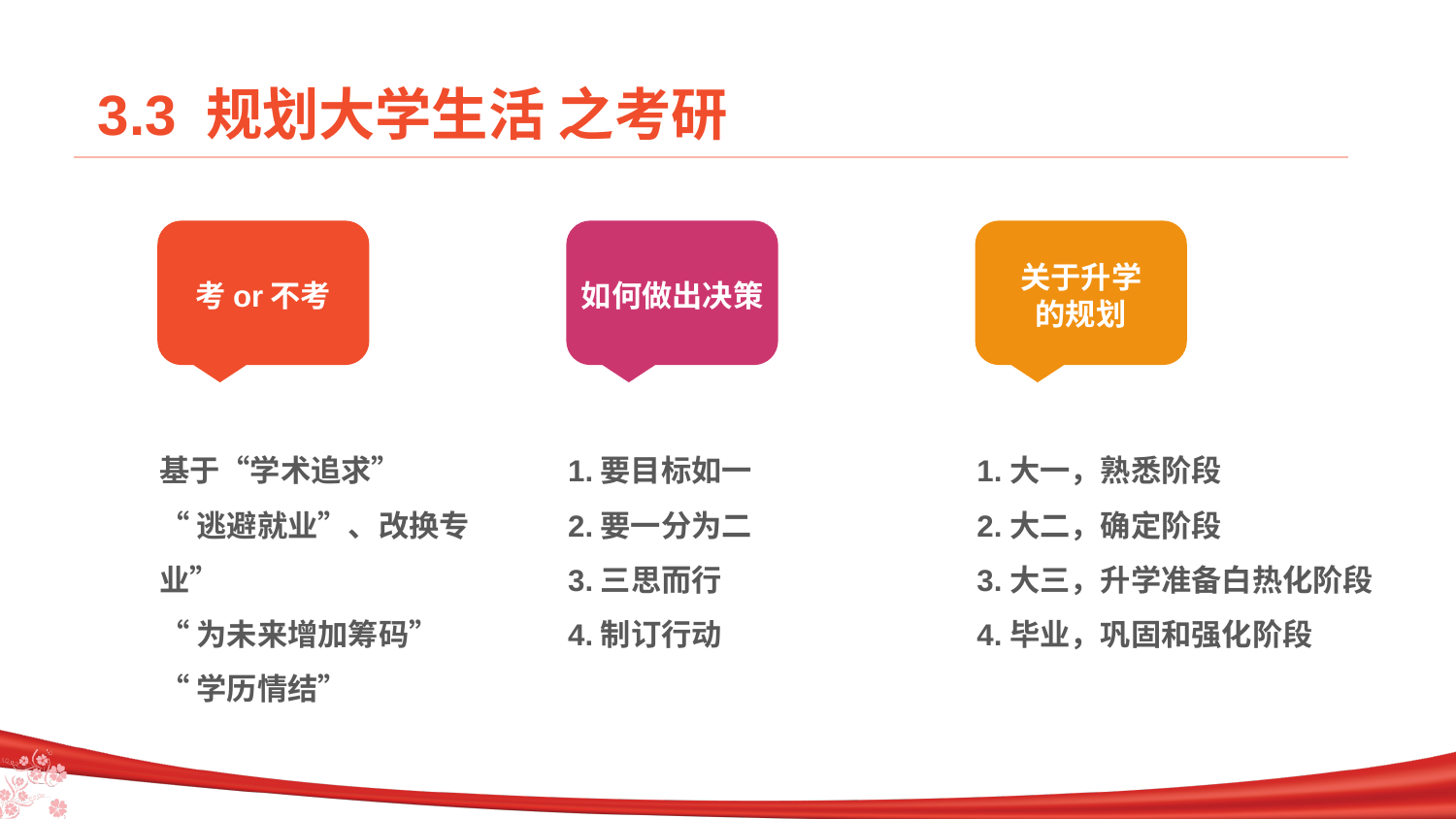

3.3 规划大学生活 之考研
考or不考
基于“学术追求”
“逃避就业”、改换专业”
“为未来增加筹码”
“学历情结”

如何做出决策
1.要目标如一
2.要一分为二
3.三思而行
4.制订行动
关于升学
的规划
1.大一，熟悉阶段
2.大二，确定阶段
3.大三，升学准备白热化阶段
4.毕业，巩固和强化阶段